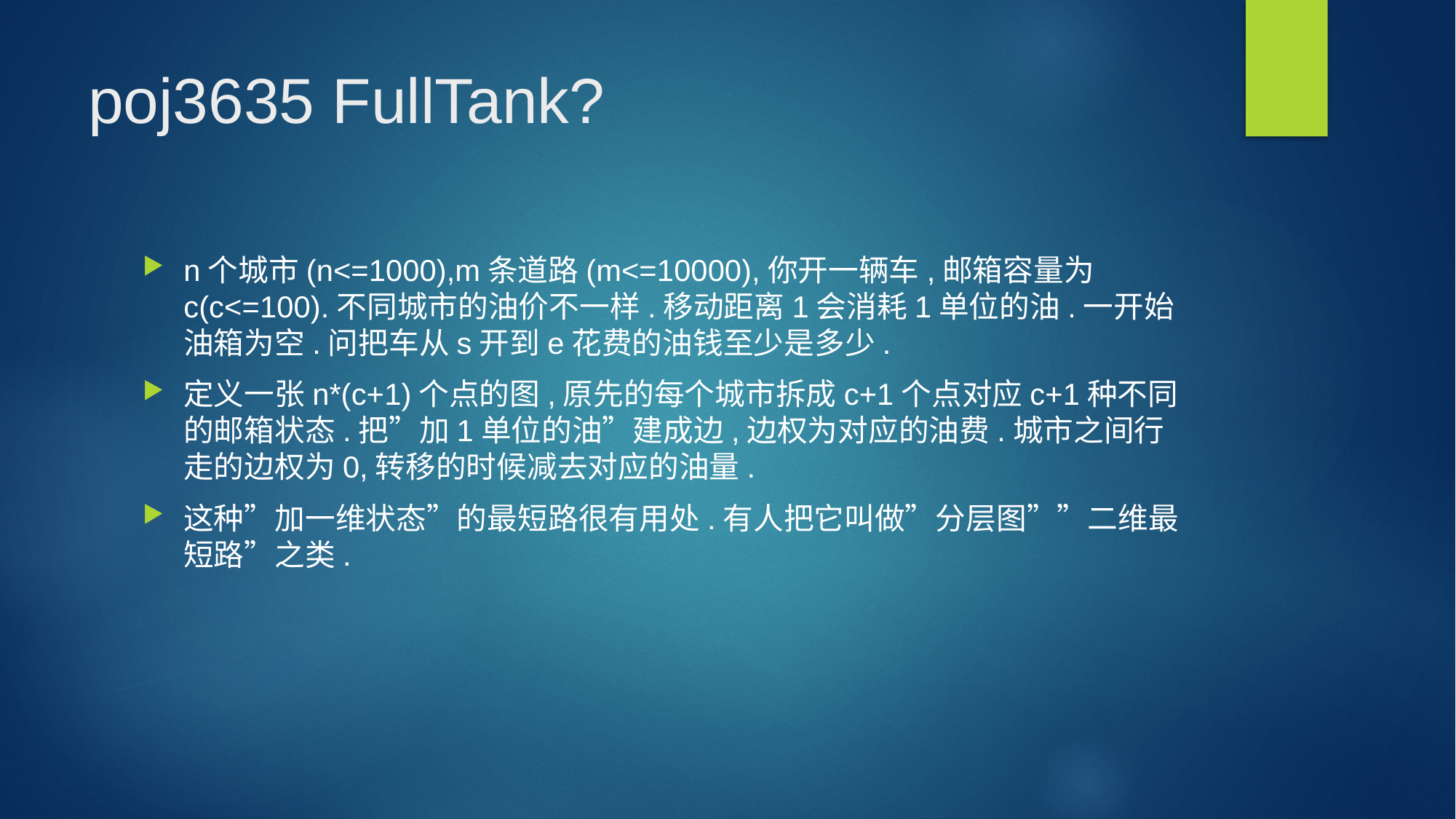

# poj3635 FullTank?
n个城市(n<=1000),m条道路(m<=10000),你开一辆车,邮箱容量为c(c<=100).不同城市的油价不一样.移动距离1会消耗1单位的油.一开始油箱为空.问把车从s开到e花费的油钱至少是多少.
定义一张n*(c+1)个点的图,原先的每个城市拆成c+1个点对应c+1种不同的邮箱状态.把”加1单位的油”建成边,边权为对应的油费.城市之间行走的边权为0,转移的时候减去对应的油量.
这种”加一维状态”的最短路很有用处.有人把它叫做”分层图””二维最短路”之类.